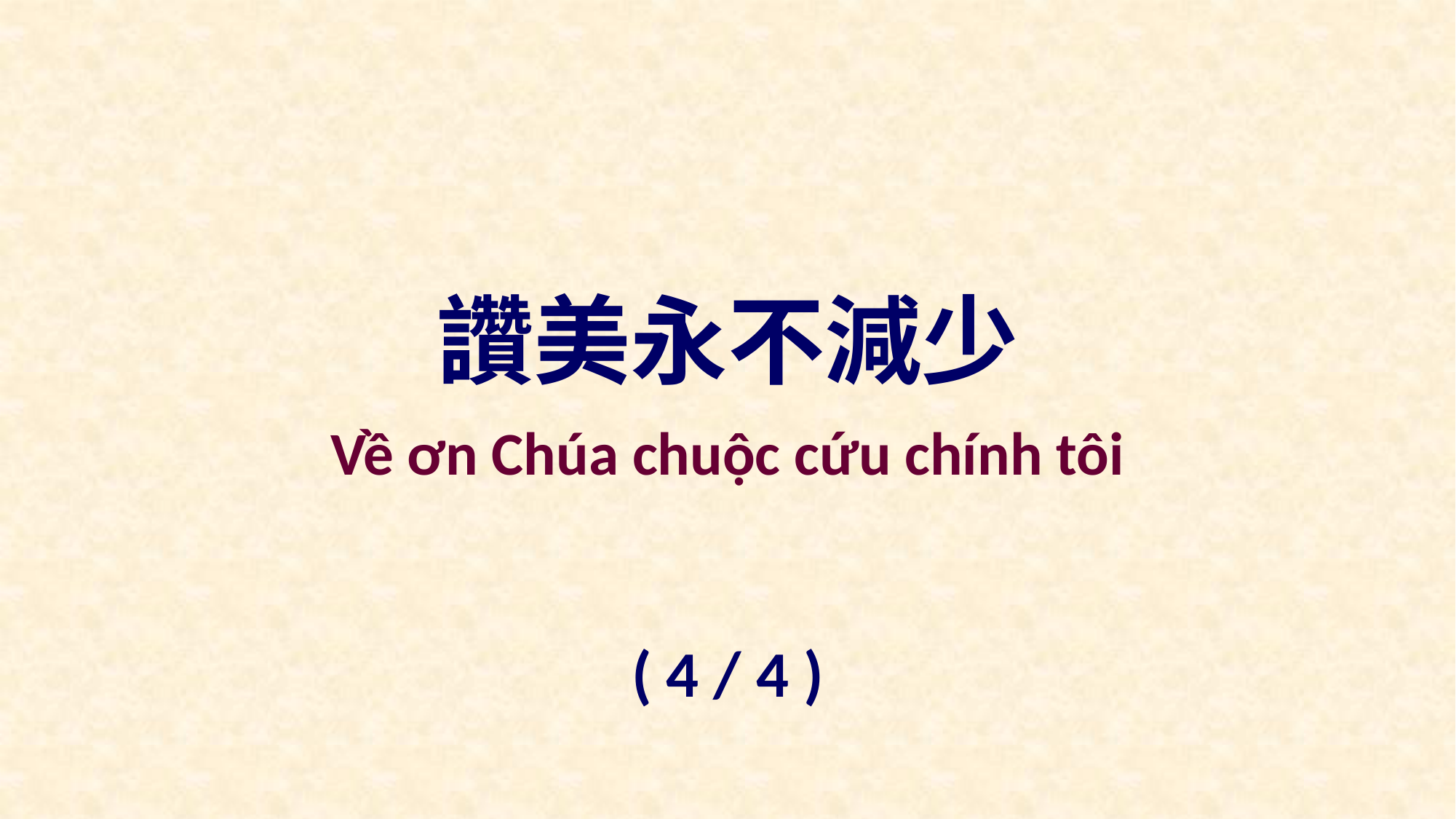

讚美永不減少
Về ơn Chúa chuộc cứu chính tôi
( 4 / 4 )